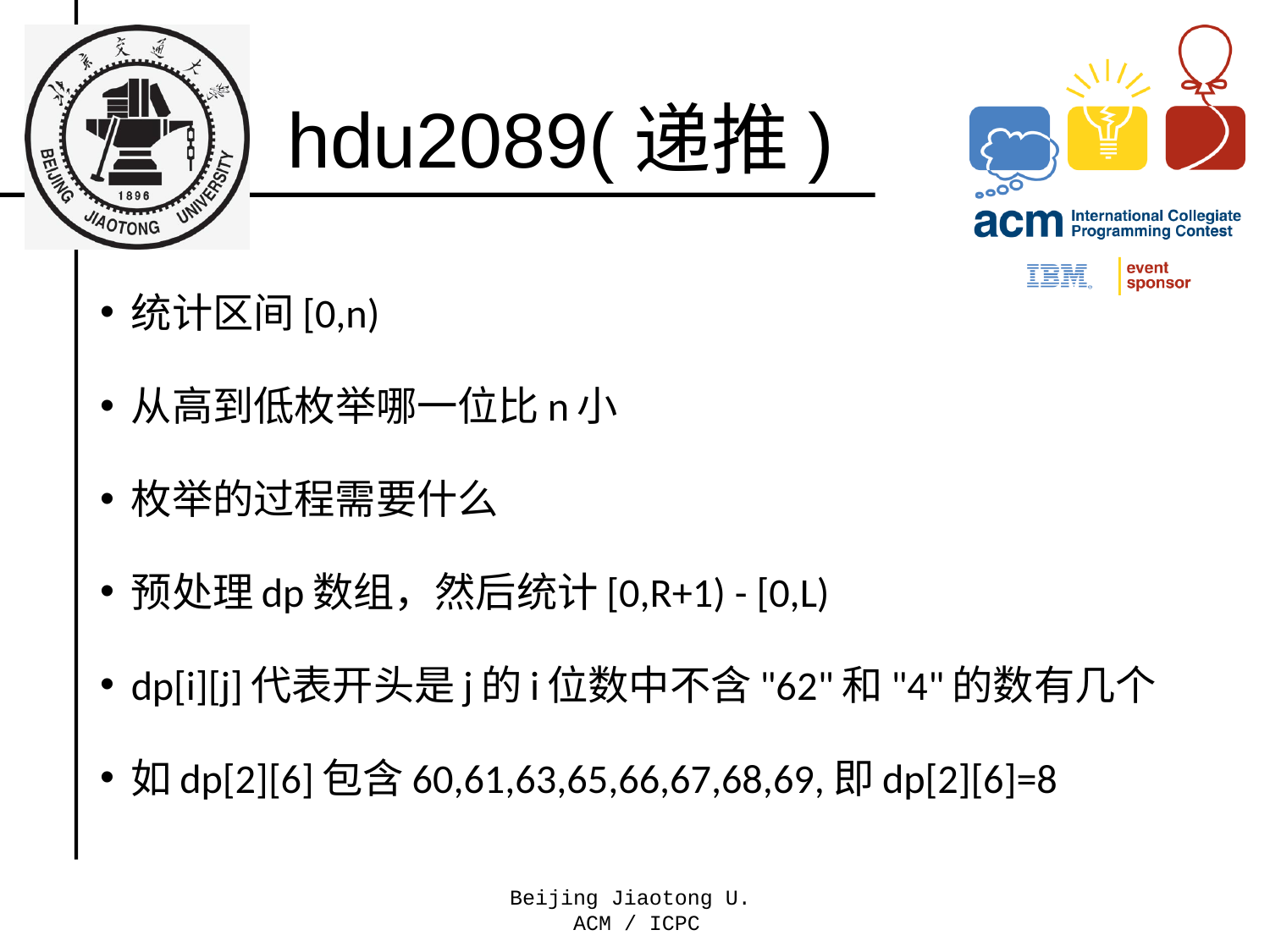

# hdu2089(递推)
统计区间[0,n)
从高到低枚举哪一位比n小
枚举的过程需要什么
预处理dp数组，然后统计[0,R+1) - [0,L)
dp[i][j]代表开头是j的i位数中不含"62"和"4"的数有几个
如dp[2][6]包含60,61,63,65,66,67,68,69,即dp[2][6]=8